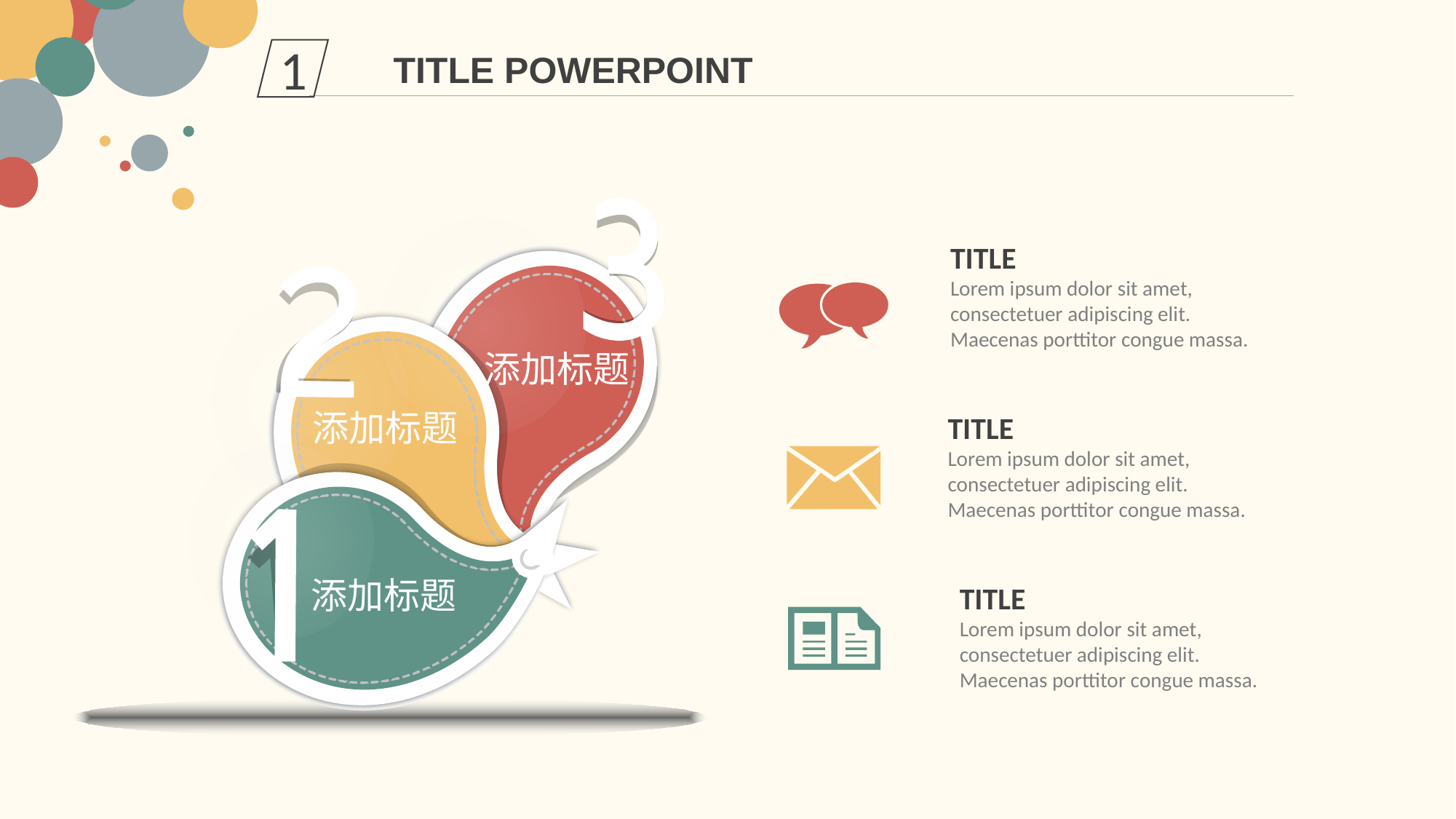

1
TITLE POWERPOINT

TITLE
Lorem ipsum dolor sit amet, consectetuer adipiscing elit. Maecenas porttitor congue massa.

添加标题
添加标题
TITLE
Lorem ipsum dolor sit amet, consectetuer adipiscing elit. Maecenas porttitor congue massa.

添加标题
TITLE
Lorem ipsum dolor sit amet, consectetuer adipiscing elit. Maecenas porttitor congue massa.